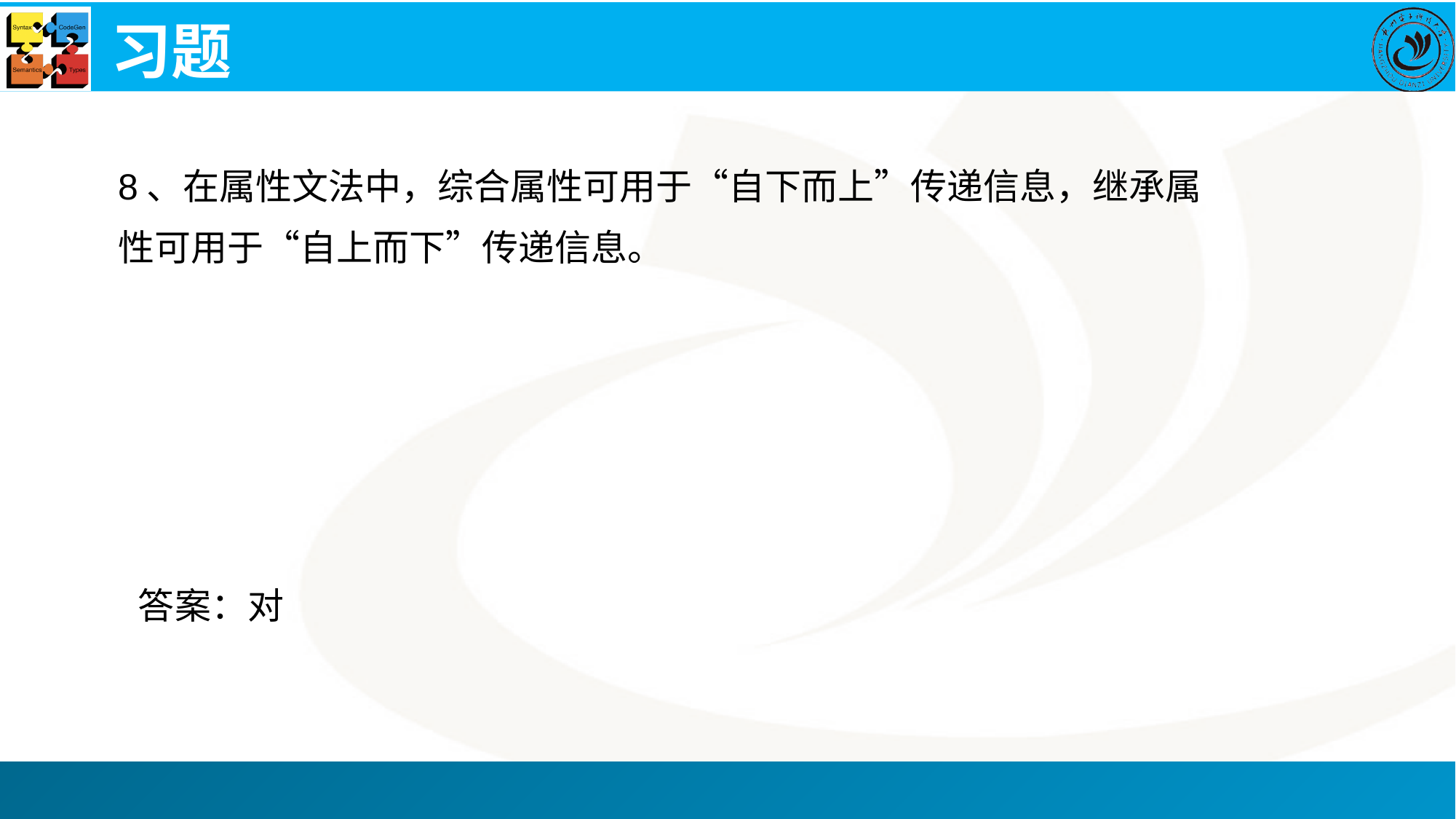

# 习题
8、在属性文法中，综合属性可用于“自下而上”传递信息，继承属性可用于“自上而下”传递信息。
答案：对